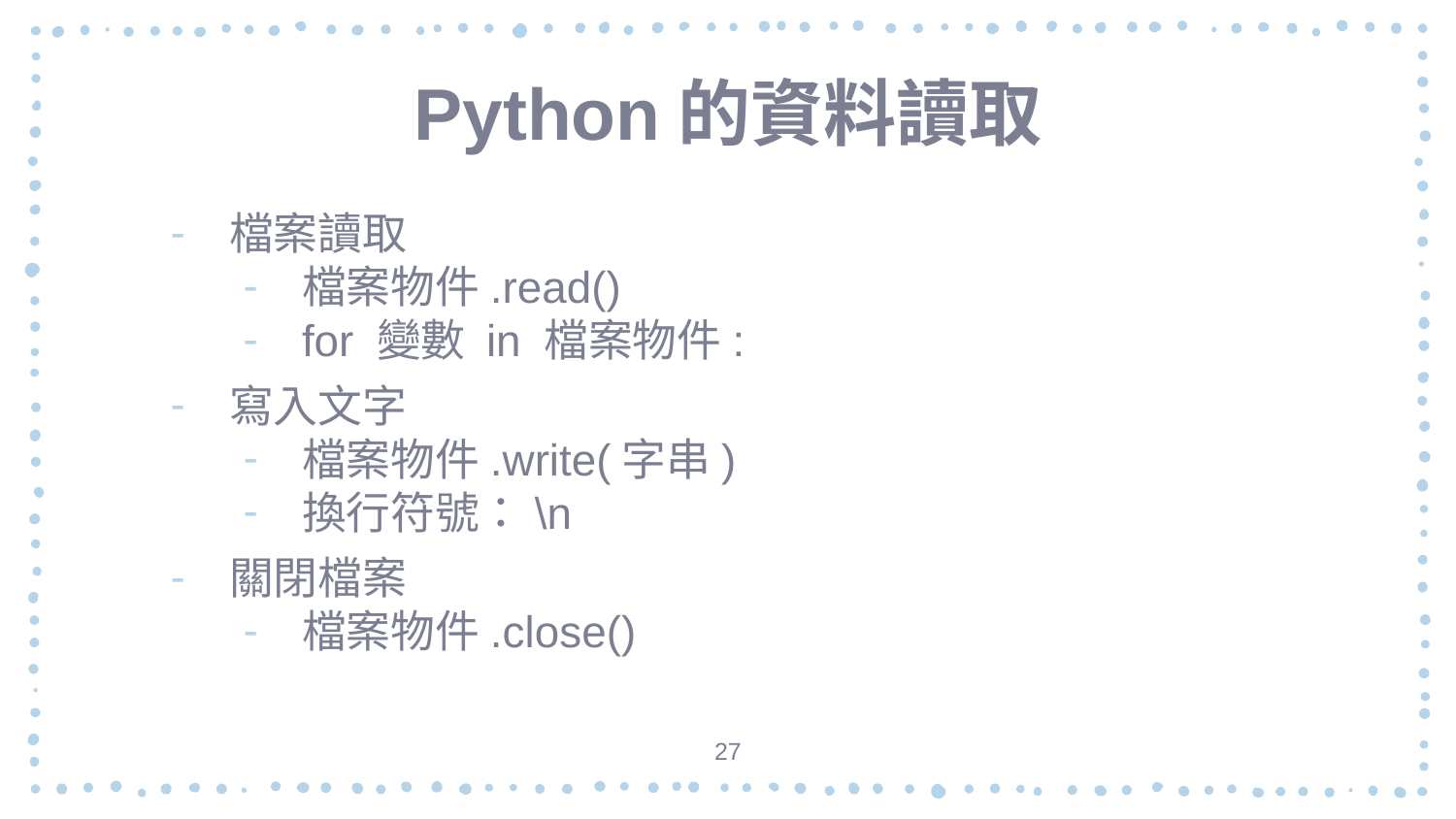

# Python的資料讀取
檔案讀取
檔案物件.read()
for 變數 in 檔案物件:
寫入文字
檔案物件.write(字串)
換行符號：\n
關閉檔案
檔案物件.close()

27